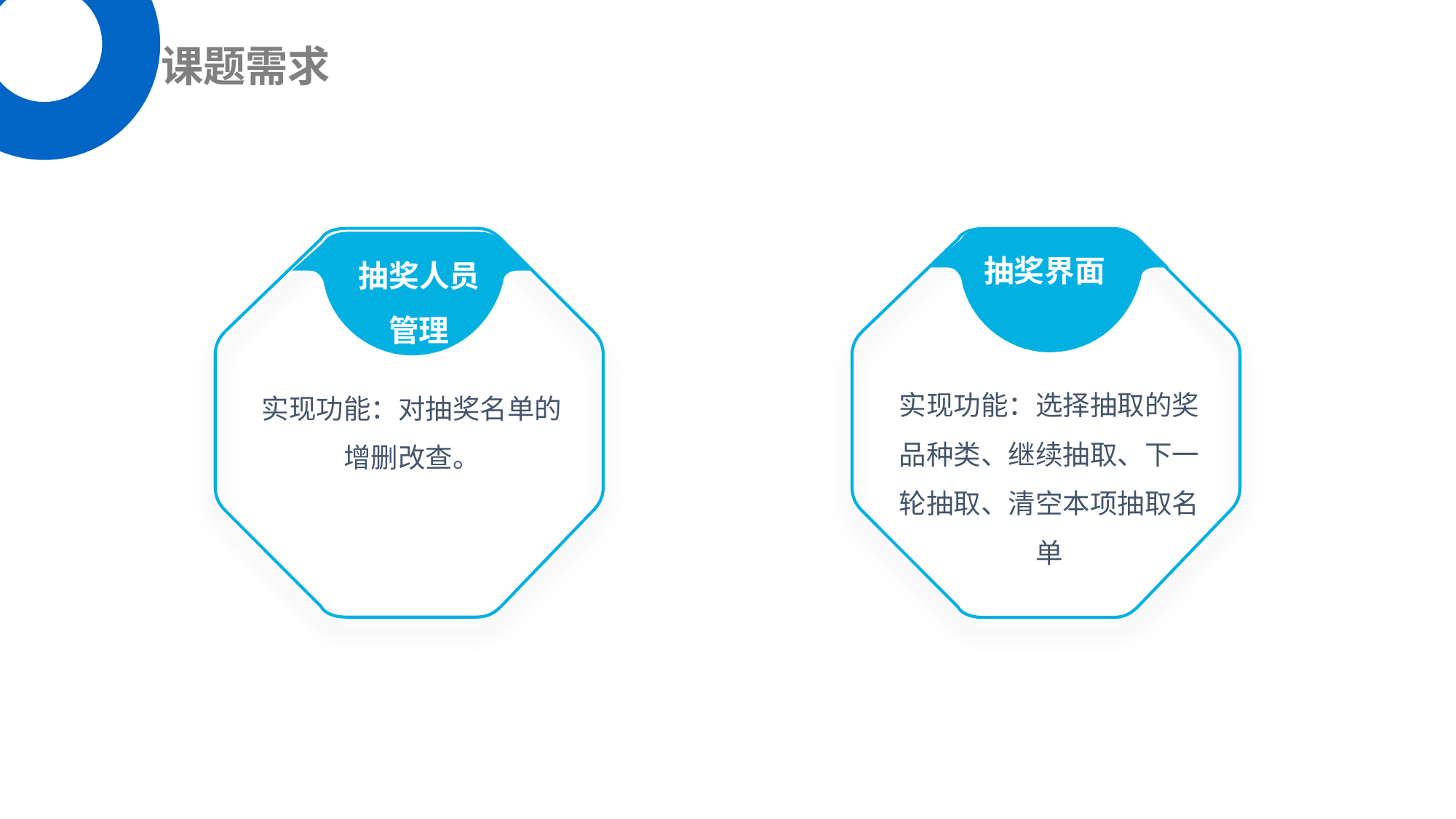

课题需求

抽奖界面

抽奖人员管理
实现功能：选择抽取的奖品种类、继续抽取、下一轮抽取、清空本项抽取名单
实现功能：对抽奖名单的增删改查。